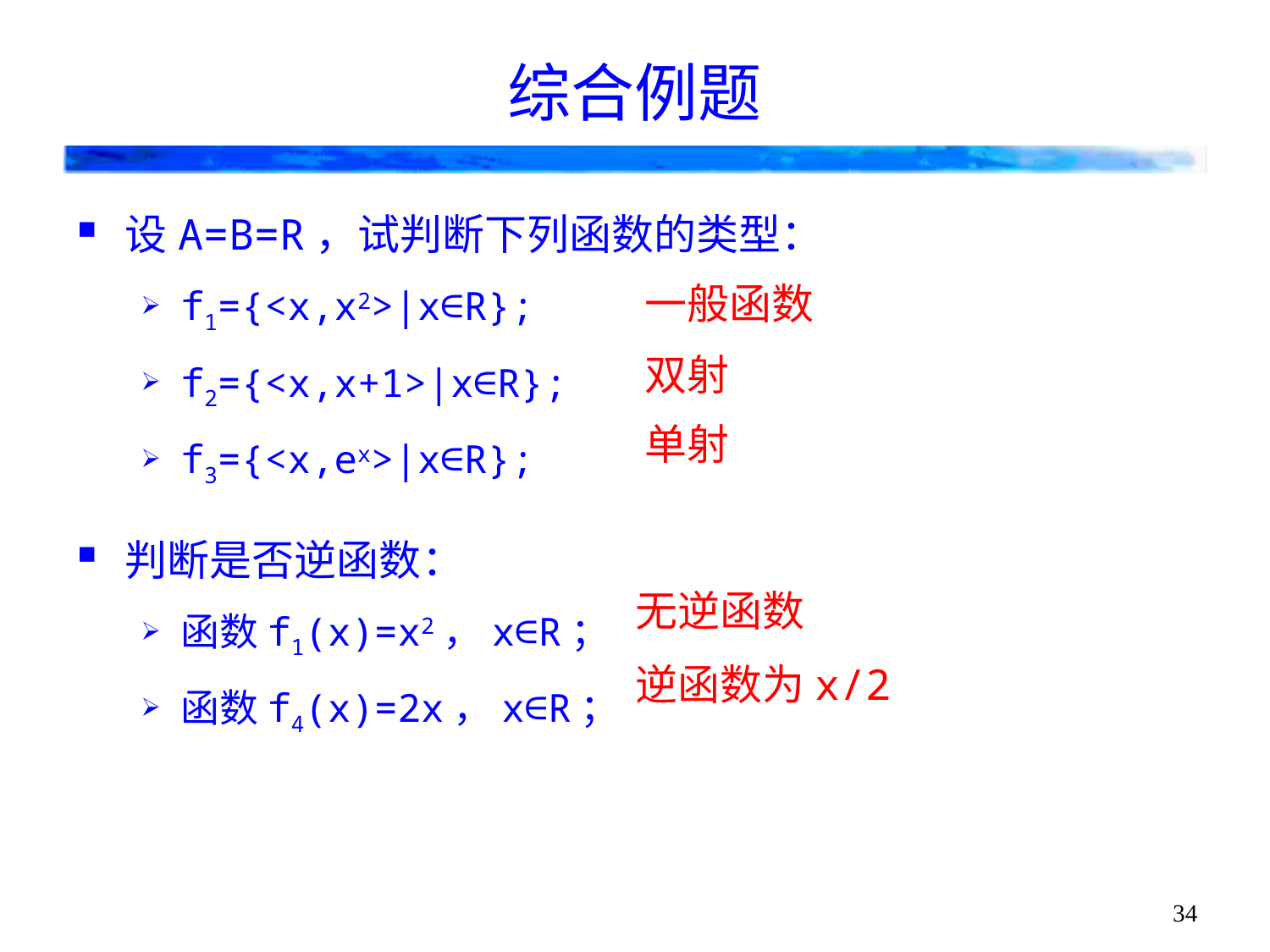

# 综合例题
设A=B=R，试判断下列函数的类型：
f1={<x,x2>|x∈R};
f2={<x,x+1>|x∈R};
f3={<x,ex>|x∈R};
判断是否逆函数：
函数f1(x)=x2，x∈R；
函数f4(x)=2x，x∈R；
一般函数
双射
单射
无逆函数
逆函数为x/2
34